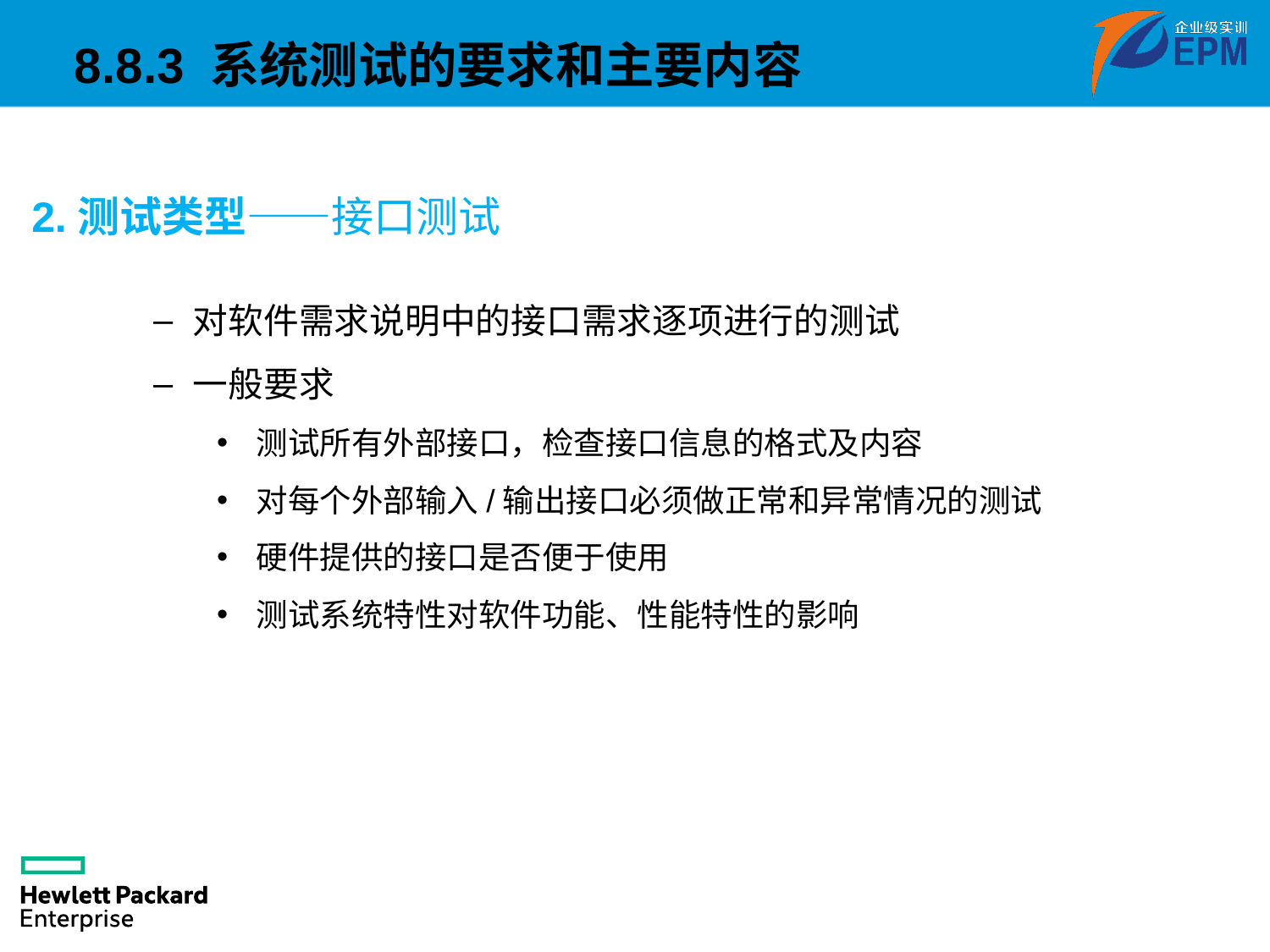

8.8.3 系统测试的要求和主要内容
2.测试类型——接口测试
对软件需求说明中的接口需求逐项进行的测试
一般要求
测试所有外部接口，检查接口信息的格式及内容
对每个外部输入/输出接口必须做正常和异常情况的测试
硬件提供的接口是否便于使用
测试系统特性对软件功能、性能特性的影响